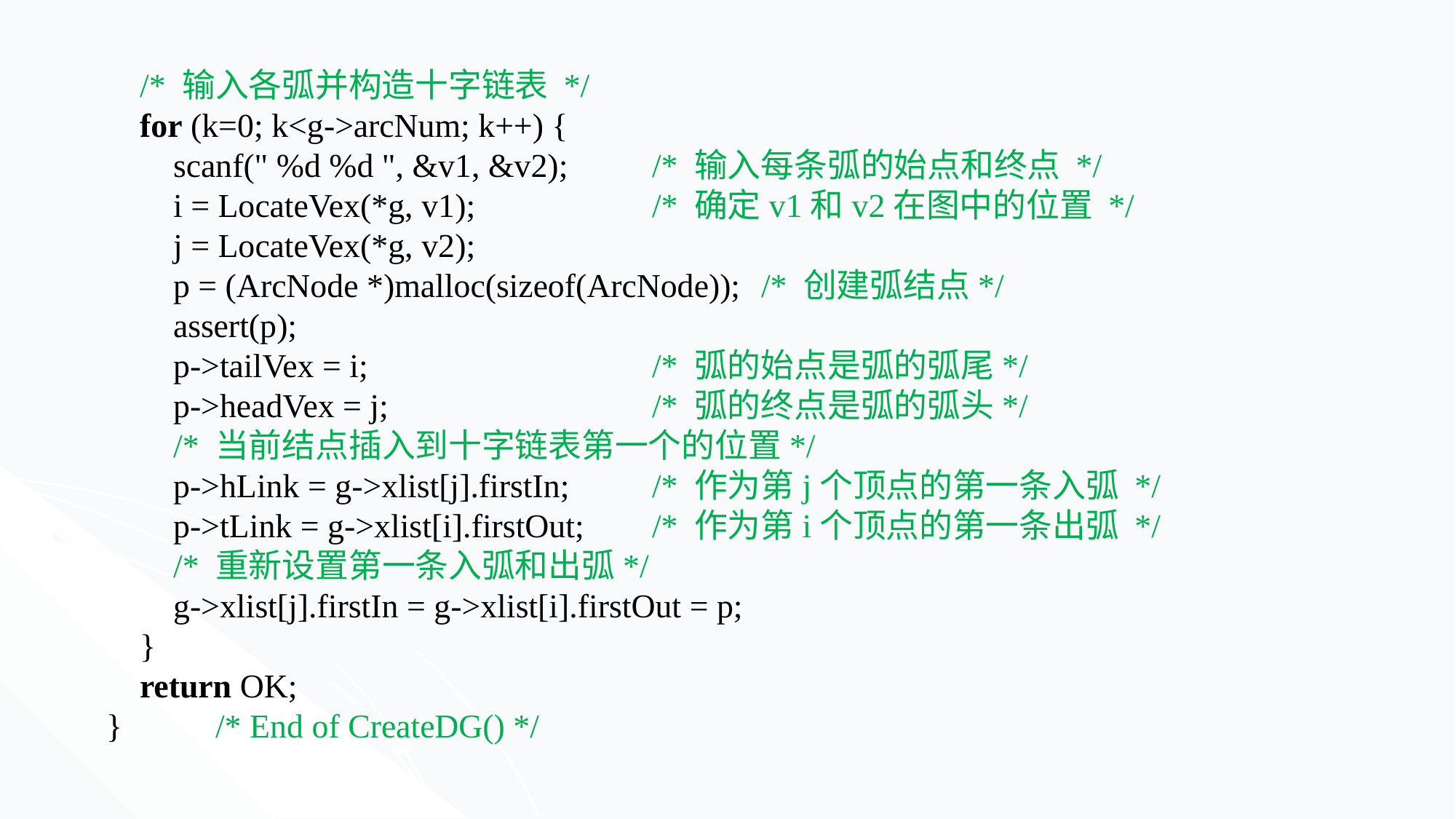

/* 输入各弧并构造十字链表 */
    for (k=0; k<g->arcNum; k++) {
        scanf(" %d %d ", &v1, &v2);	/* 输入每条弧的始点和终点 */
        i = LocateVex(*g, v1);	   	/* 确定v1和v2在图中的位置 */
        j = LocateVex(*g, v2);
        p = (ArcNode *)malloc(sizeof(ArcNode));	/* 创建弧结点*/
        assert(p);
        p->tailVex = i;			/* 弧的始点是弧的弧尾*/
        p->headVex = j;			/* 弧的终点是弧的弧头*/
        /* 当前结点插入到十字链表第一个的位置*/
        p->hLink = g->xlist[j].firstIn;	/* 作为第j个顶点的第一条入弧 */
        p->tLink = g->xlist[i].firstOut;	/* 作为第i个顶点的第一条出弧 */
        /* 重新设置第一条入弧和出弧*/
        g->xlist[j].firstIn = g->xlist[i].firstOut = p;
    }
    return OK;
}	/* End of CreateDG() */